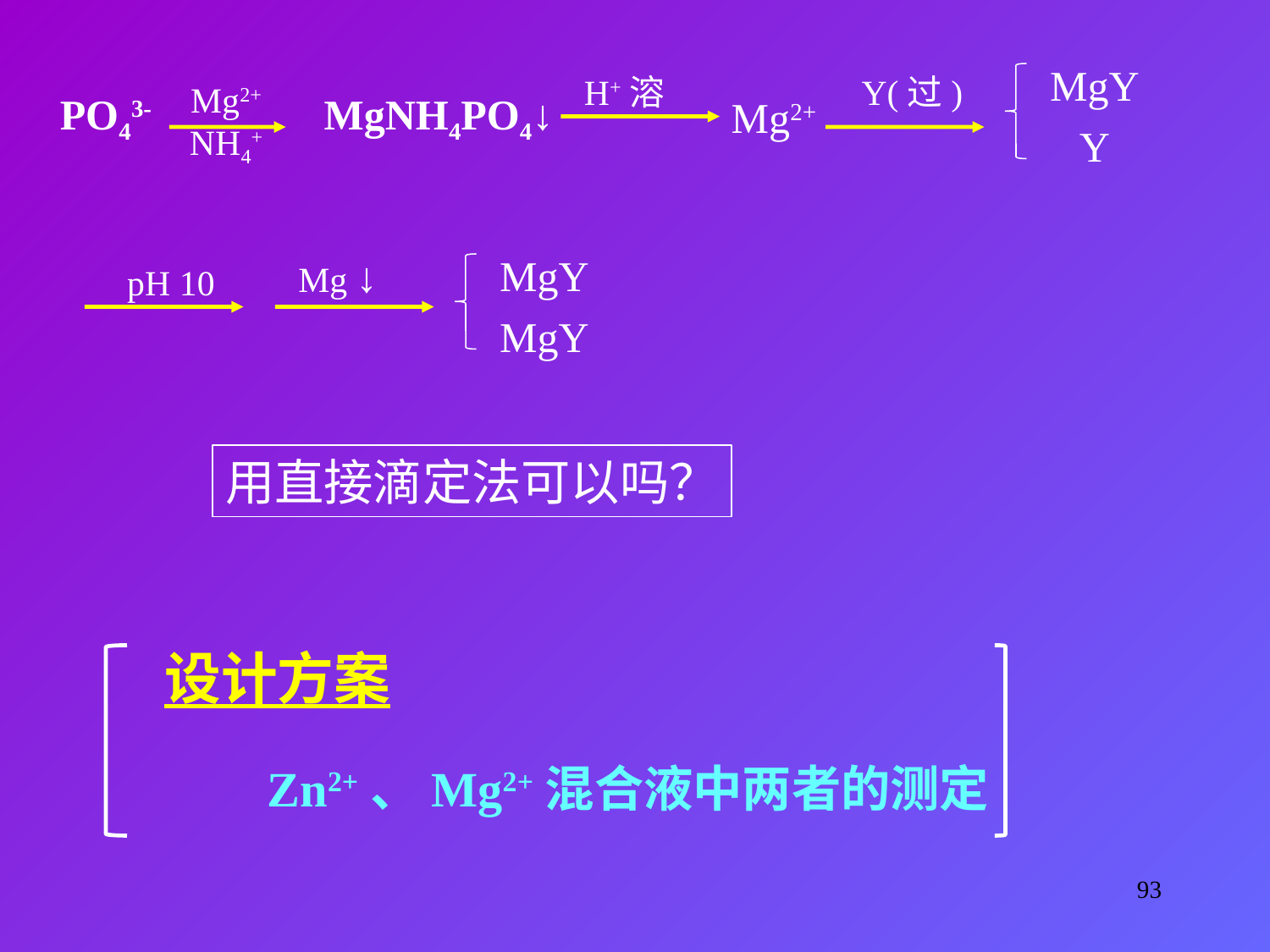

MgY
Y
H+溶
Y(过)

Mg2+
NH4+
PO43-
MgNH4PO4↓
Mg2+

MgY
MgY
Mg ↓
 pH 10

用直接滴定法可以吗？
设计方案

Zn2+、Mg2+混合液中两者的测定
93